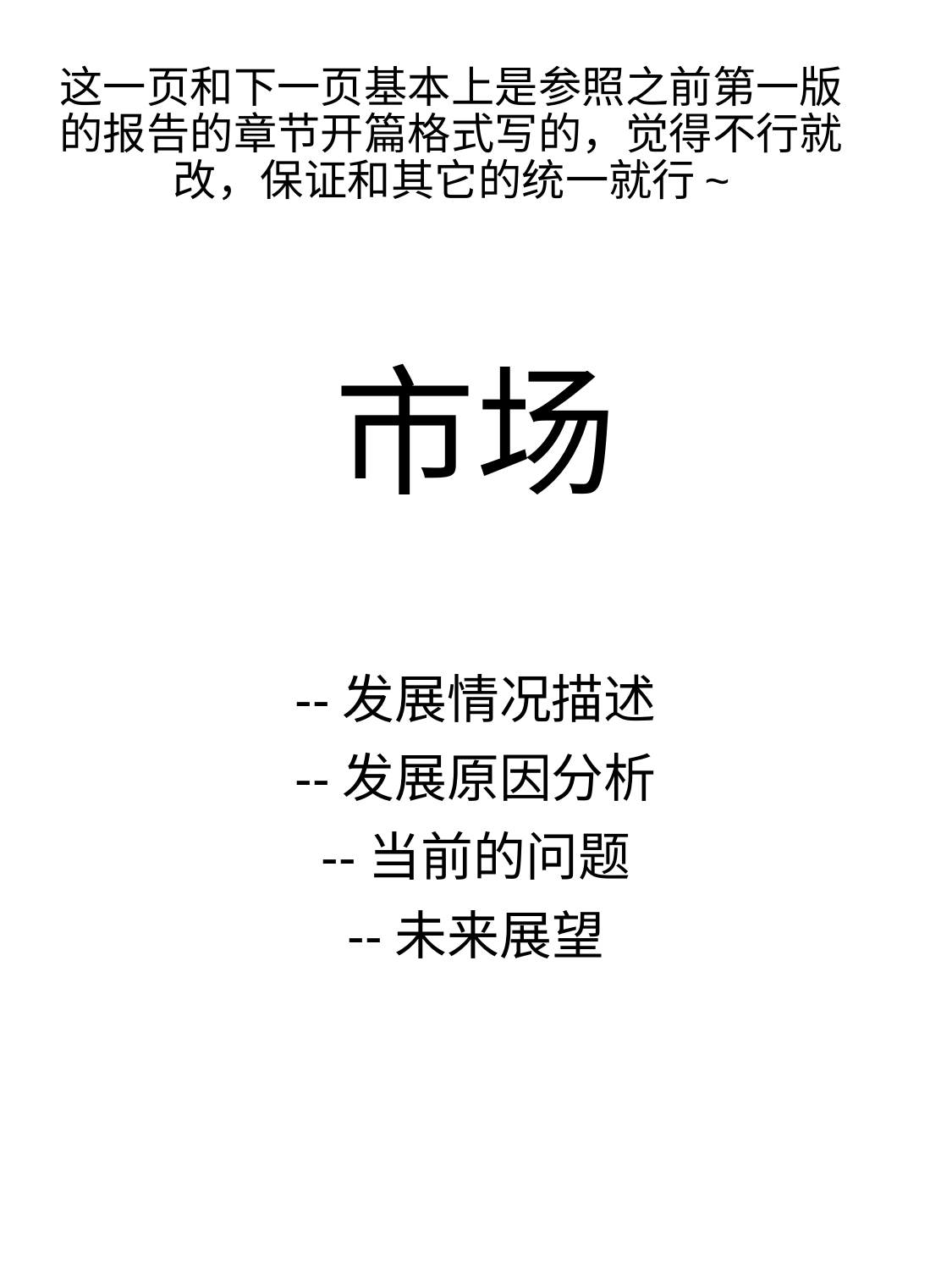

这一页和下一页基本上是参照之前第一版的报告的章节开篇格式写的，觉得不行就改，保证和其它的统一就行~
# 市场
--发展情况描述
--发展原因分析
--当前的问题
--未来展望